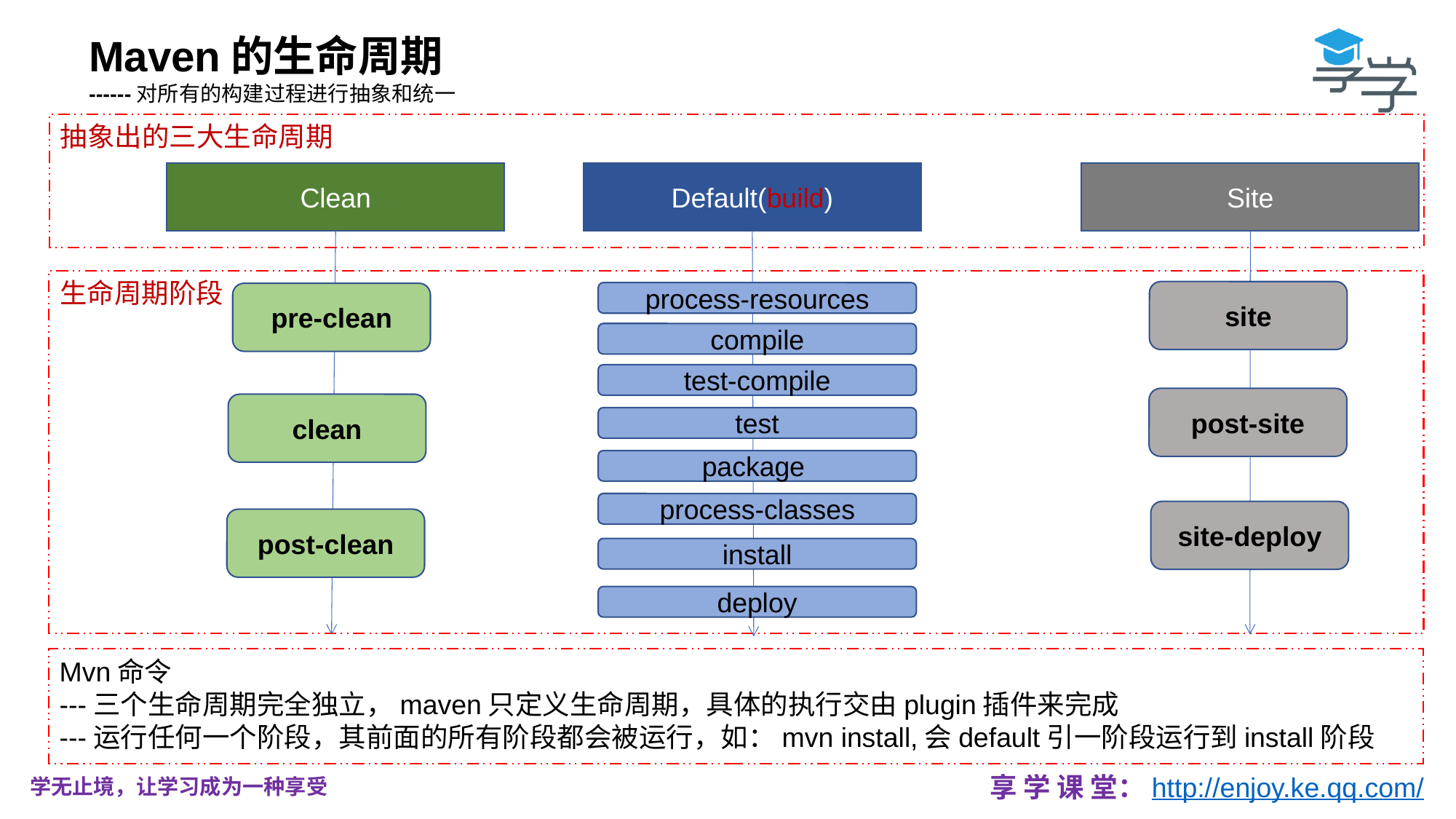

Maven的生命周期
------对所有的构建过程进行抽象和统一
抽象出的三大生命周期
Clean
Default(build)
Site
生命周期阶段
site
process-resources
pre-clean
compile
test-compile
post-site
clean
test
package
process-classes
site-deploy
post-clean
install
deploy
Mvn命令
---三个生命周期完全独立，maven只定义生命周期，具体的执行交由plugin插件来完成
---运行任何一个阶段，其前面的所有阶段都会被运行，如：mvn install,会default引一阶段运行到install阶段